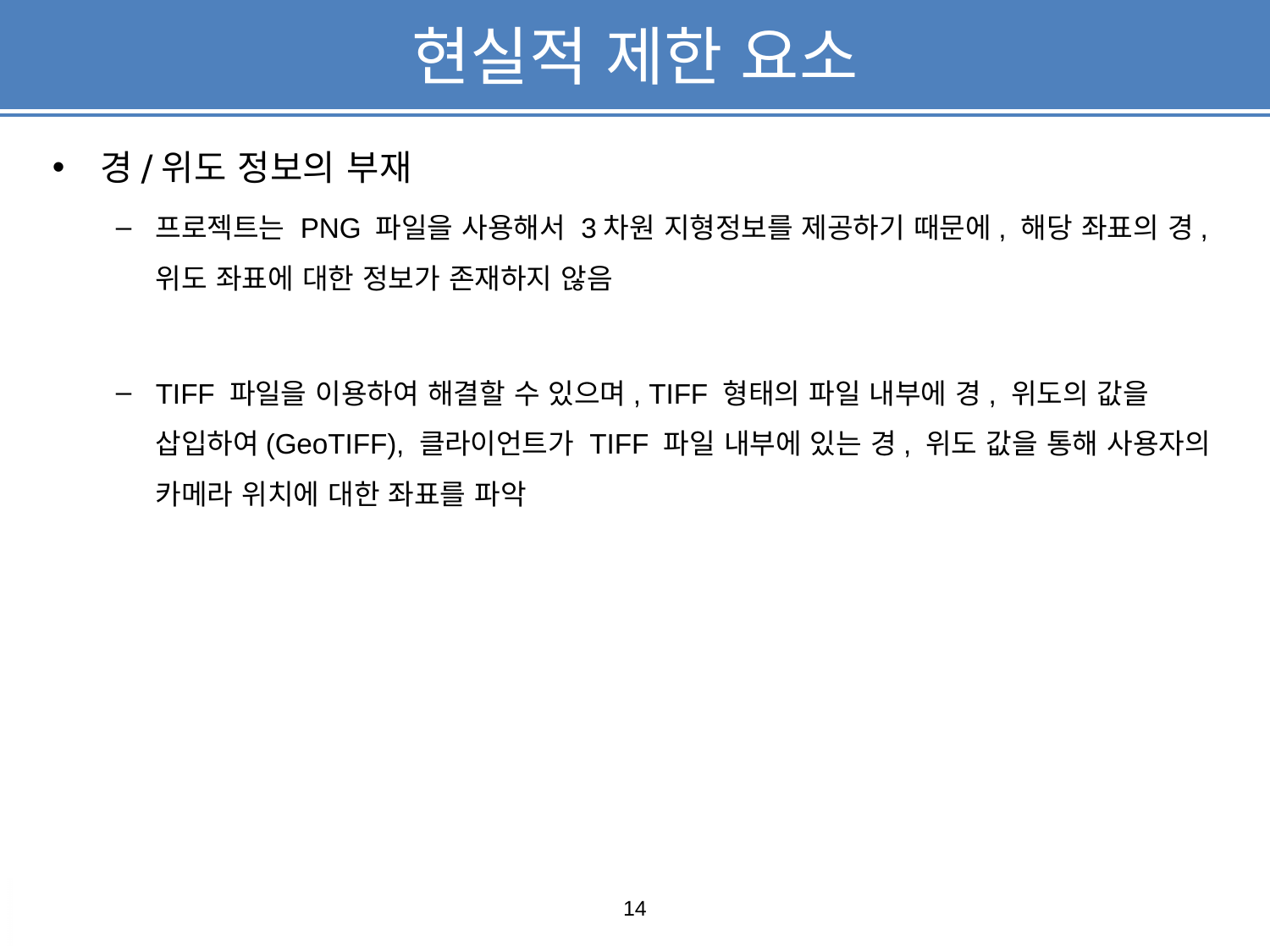

# 현실적 제한 요소
경/위도 정보의 부재
프로젝트는 PNG 파일을 사용해서 3차원 지형정보를 제공하기 때문에, 해당 좌표의 경, 위도 좌표에 대한 정보가 존재하지 않음

TIFF 파일을 이용하여 해결할 수 있으며, TIFF 형태의 파일 내부에 경, 위도의 값을 삽입하여(GeoTIFF), 클라이언트가 TIFF 파일 내부에 있는 경, 위도 값을 통해 사용자의 카메라 위치에 대한 좌표를 파악

14